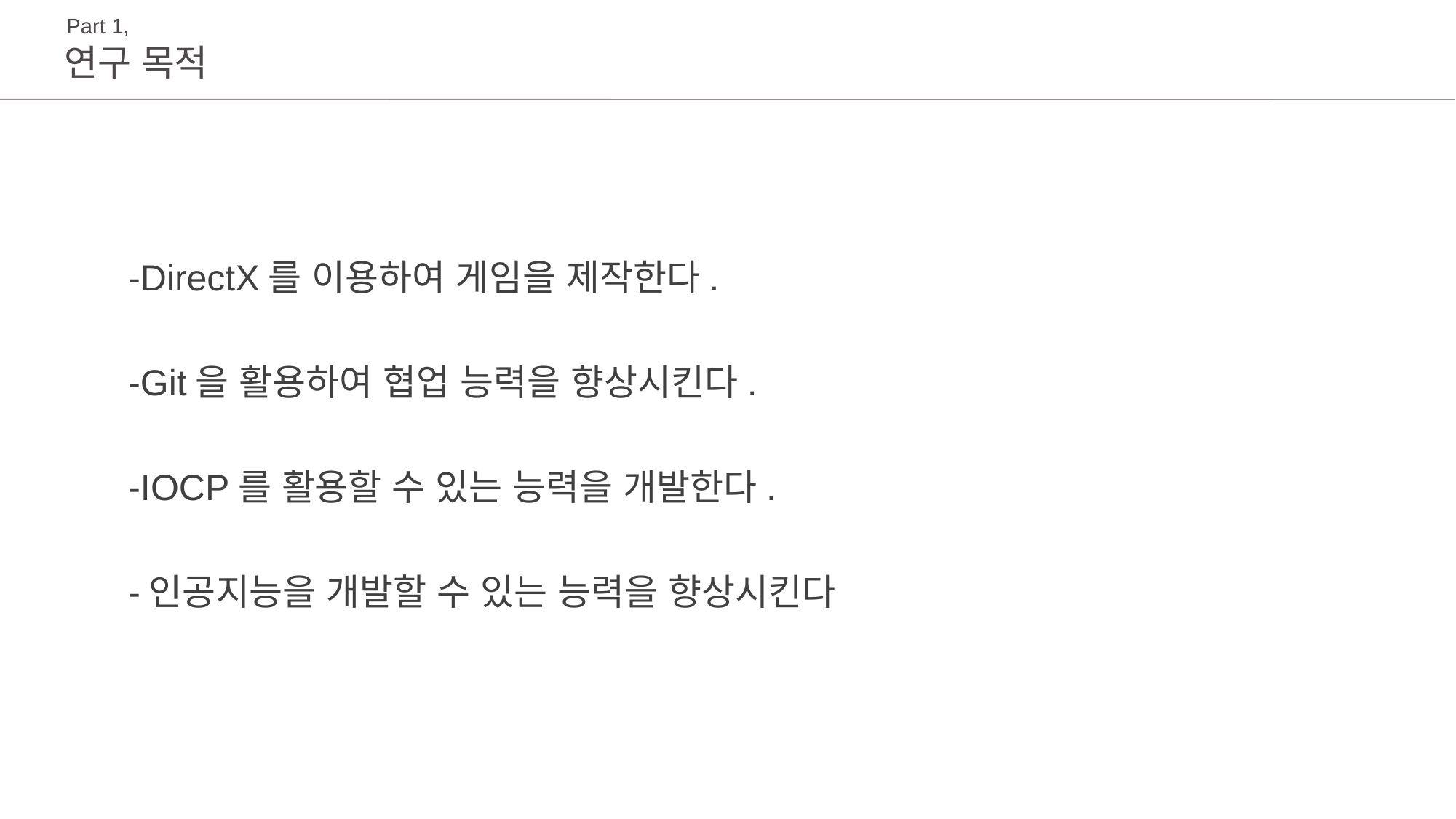

Part 1,
연구 목적
-DirectX를 이용하여 게임을 제작한다.

-Git을 활용하여 협업 능력을 향상시킨다.

-IOCP를 활용할 수 있는 능력을 개발한다.

-인공지능을 개발할 수 있는 능력을 향상시킨다